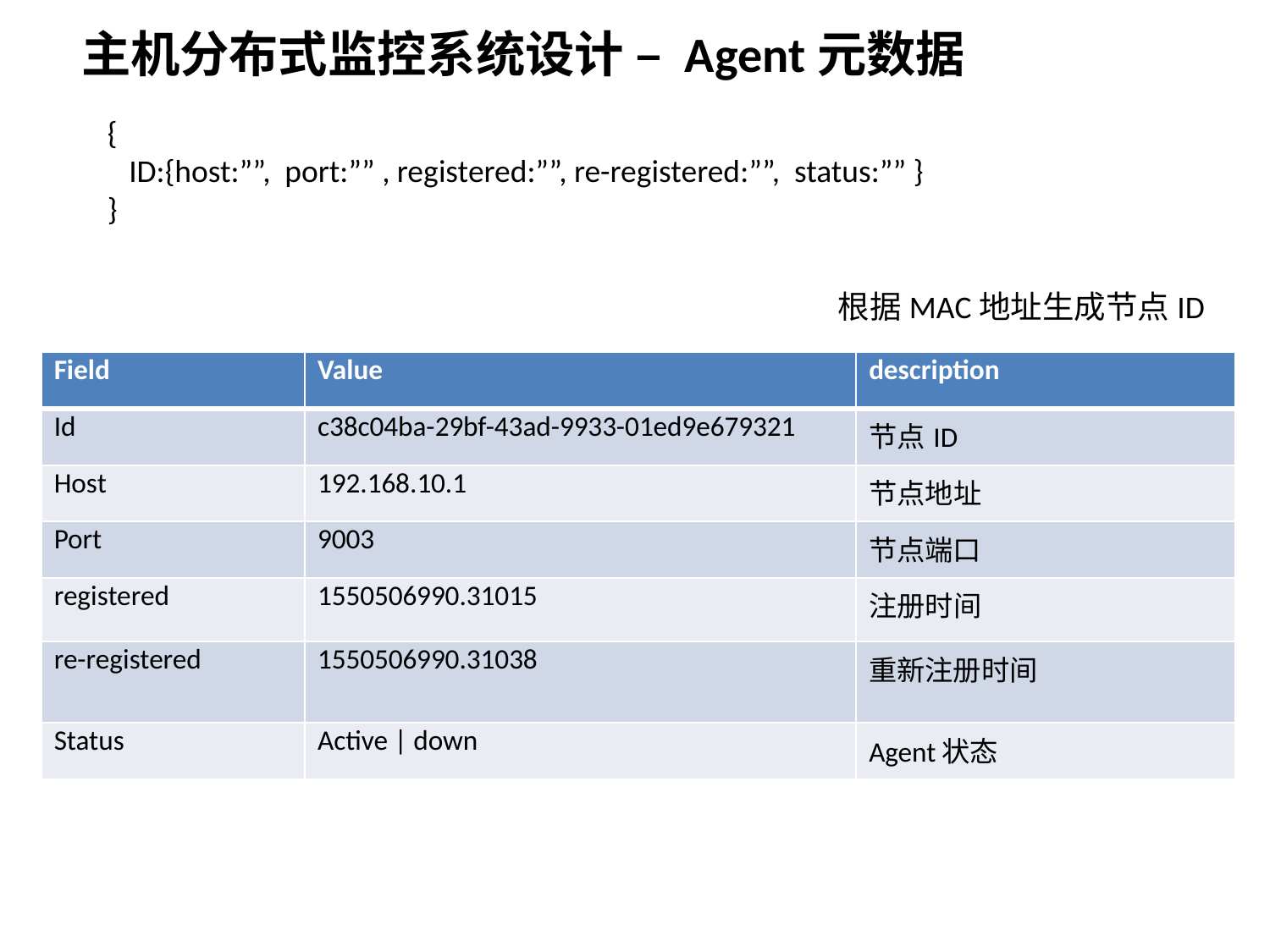

主机分布式监控系统设计 – Agent元数据
{
   ID:{host:””,  port:”” , registered:””, re-registered:””,  status:”” }
}
根据MAC地址生成节点ID
| Field | Value | description |
| --- | --- | --- |
| Id | c38c04ba-29bf-43ad-9933-01ed9e679321 | 节点ID |
| Host | 192.168.10.1 | 节点地址 |
| Port | 9003 | 节点端口 |
| registered | 1550506990.31015 | 注册时间 |
| re-registered | 1550506990.31038 | 重新注册时间 |
| Status | Active | down | Agent状态 |